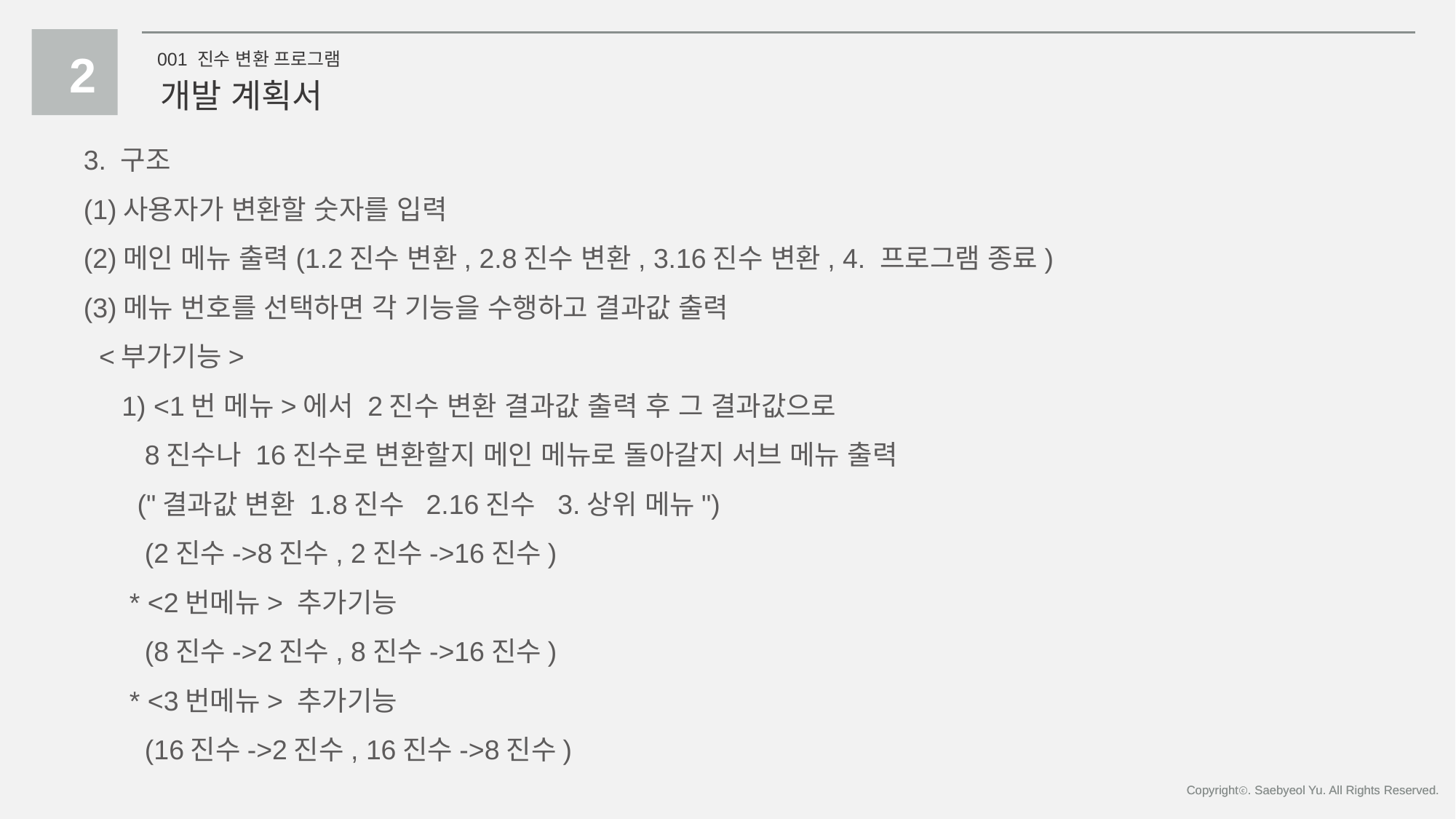

2
001 진수 변환 프로그램
개발 계획서
3. 구조
(1)사용자가 변환할 숫자를 입력
(2)메인 메뉴 출력(1.2진수 변환, 2.8진수 변환, 3.16진수 변환, 4. 프로그램 종료)
(3)메뉴 번호를 선택하면 각 기능을 수행하고 결과값 출력
  <부가기능>
     1) <1번 메뉴>에서 2진수 변환 결과값 출력 후 그 결과값으로
        8진수나 16진수로 변환할지 메인 메뉴로 돌아갈지 서브 메뉴 출력
       ("결과값 변환 1.8진수  2.16진수  3.상위 메뉴")
        (2진수->8진수, 2진수->16진수)
      * <2번메뉴> 추가기능
        (8진수->2진수, 8진수->16진수)
      * <3번메뉴> 추가기능
        (16진수->2진수, 16진수->8진수)
Copyrightⓒ. Saebyeol Yu. All Rights Reserved.